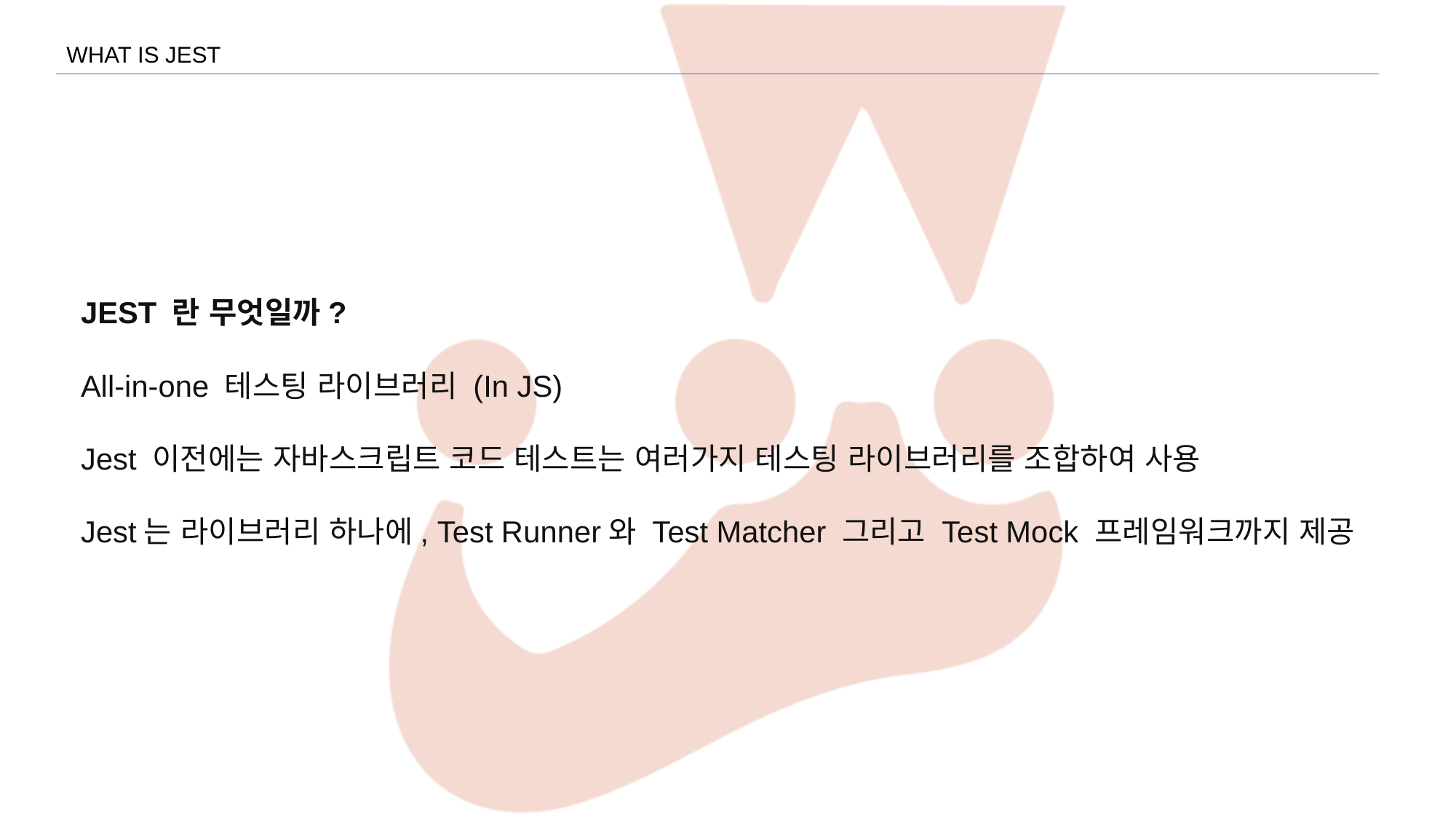

WHAT IS JEST
JEST 란 무엇일까?

All-in-one 테스팅 라이브러리 (In JS)

Jest 이전에는 자바스크립트 코드 테스트는 여러가지 테스팅 라이브러리를 조합하여 사용

Jest는 라이브러리 하나에, Test Runner와 Test Matcher 그리고 Test Mock 프레임워크까지 제공